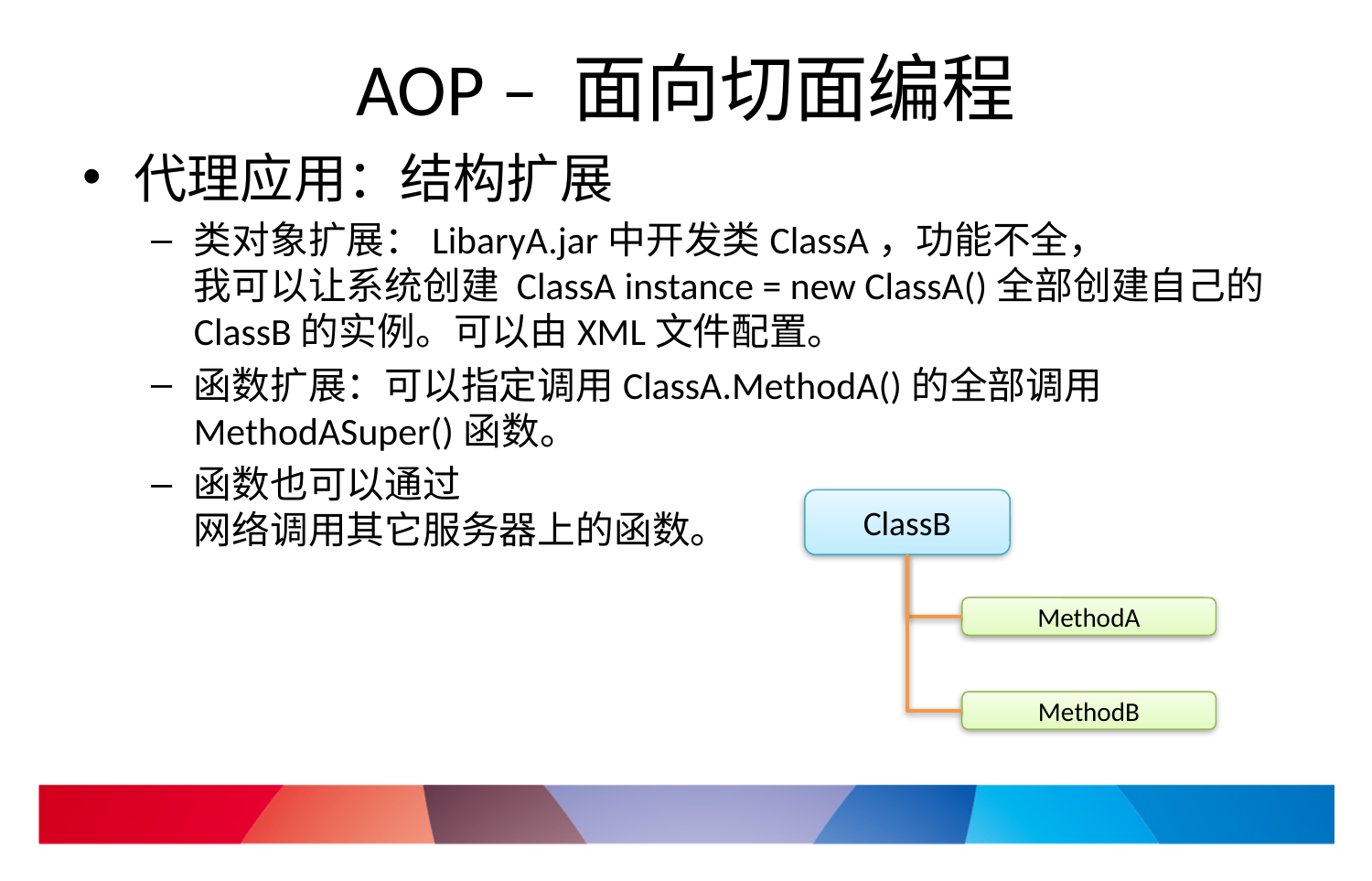

# AOP – 面向切面编程
代理应用：结构扩展
类对象扩展：LibaryA.jar中开发类ClassA，功能不全，
我可以让系统创建 ClassA instance = new ClassA()全部创建自己的ClassB的实例。可以由XML文件配置。
函数扩展：可以指定调用ClassA.MethodA()的全部调用MethodASuper()函数。
函数也可以通过
网络调用其它服务器上的函数。
ClassB
MethodA
MethodB